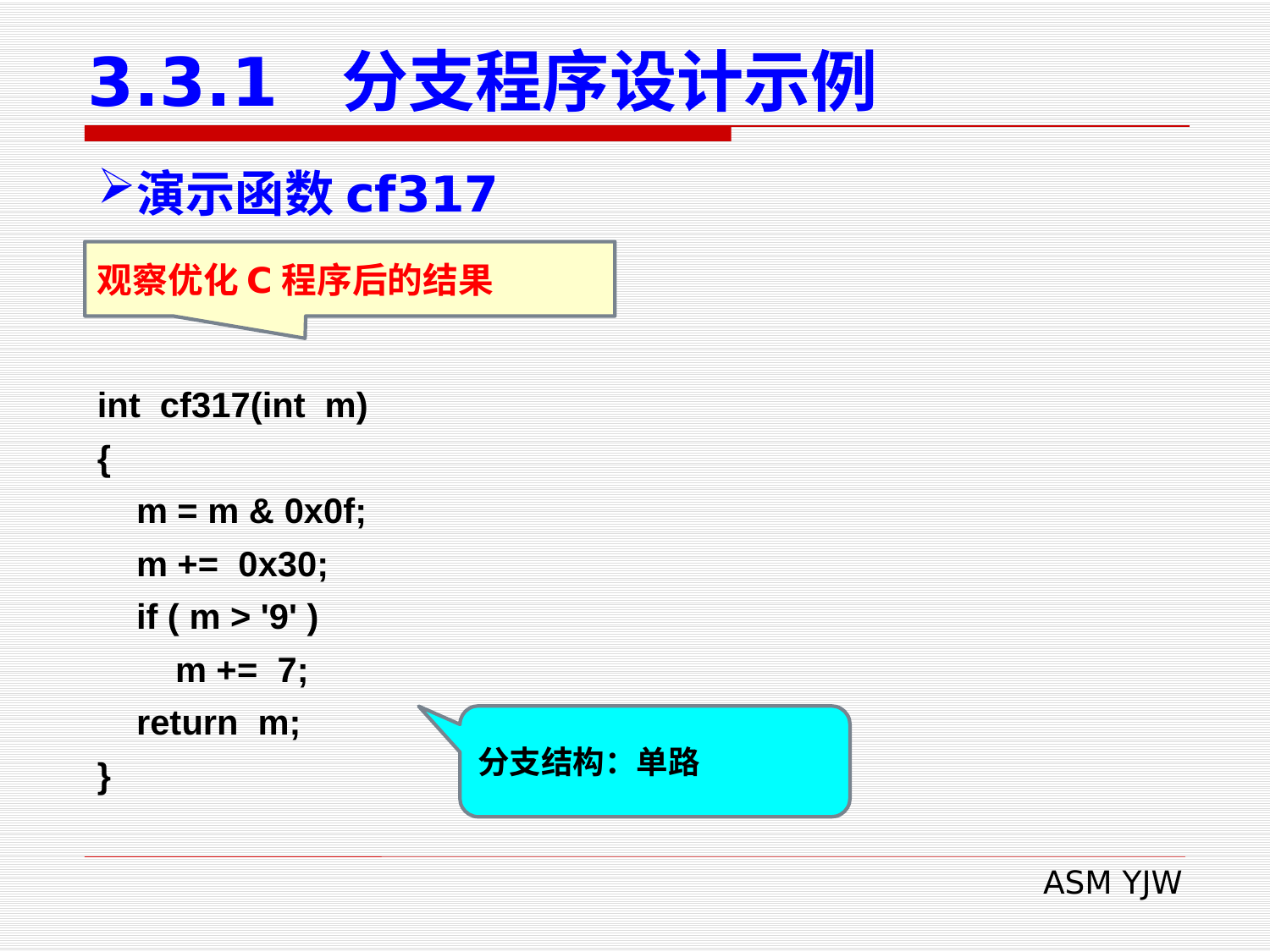

# 3.3.1  分支程序设计示例
演示函数cf317
观察优化C程序后的结果
int  cf317(int  m)
{
    m = m & 0x0f;
    m +=  0x30;
    if ( m > '9' )
        m +=  7;
    return  m;
}
分支结构：单路